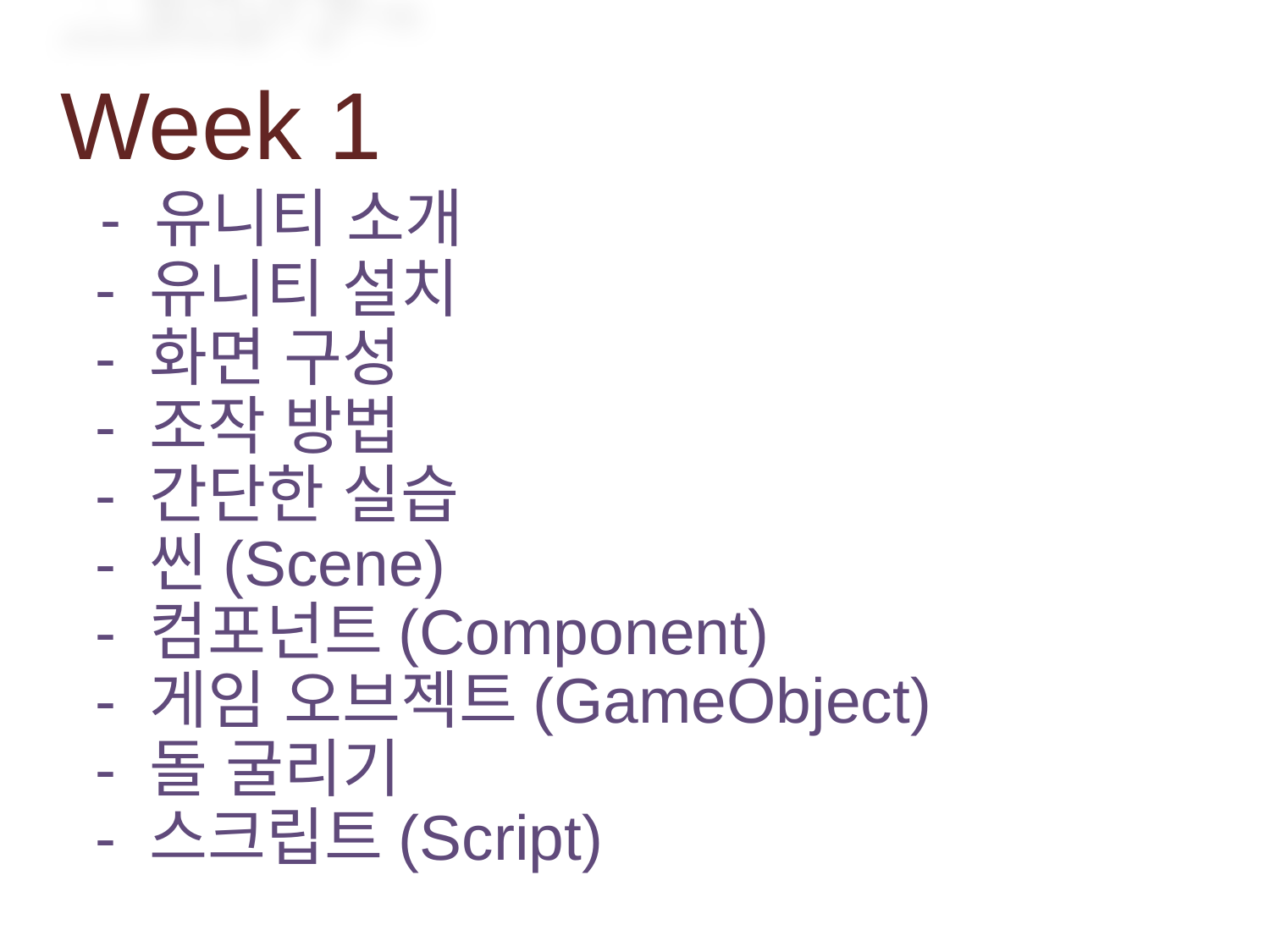

Week 1
  - 유니티 소개
  - 유니티 설치
  - 화면 구성
  - 조작 방법
  - 간단한 실습
  - 씬(Scene)
  - 컴포넌트(Component)
  - 게임 오브젝트(GameObject)
  - 돌 굴리기
  - 스크립트(Script)